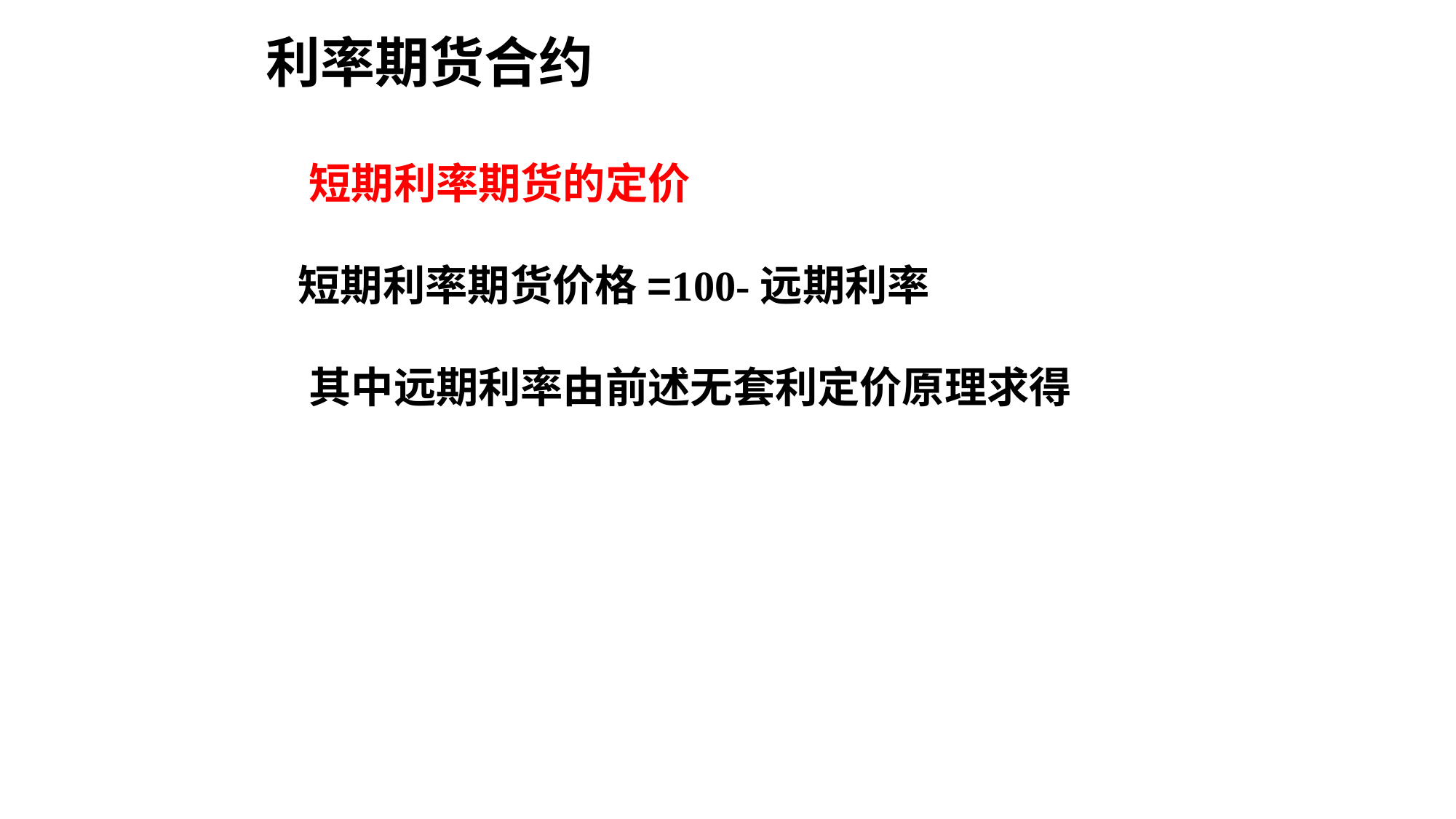

利率期货合约
       短期利率期货的定价

      短期利率期货价格=100-远期利率

       其中远期利率由前述无套利定价原理求得